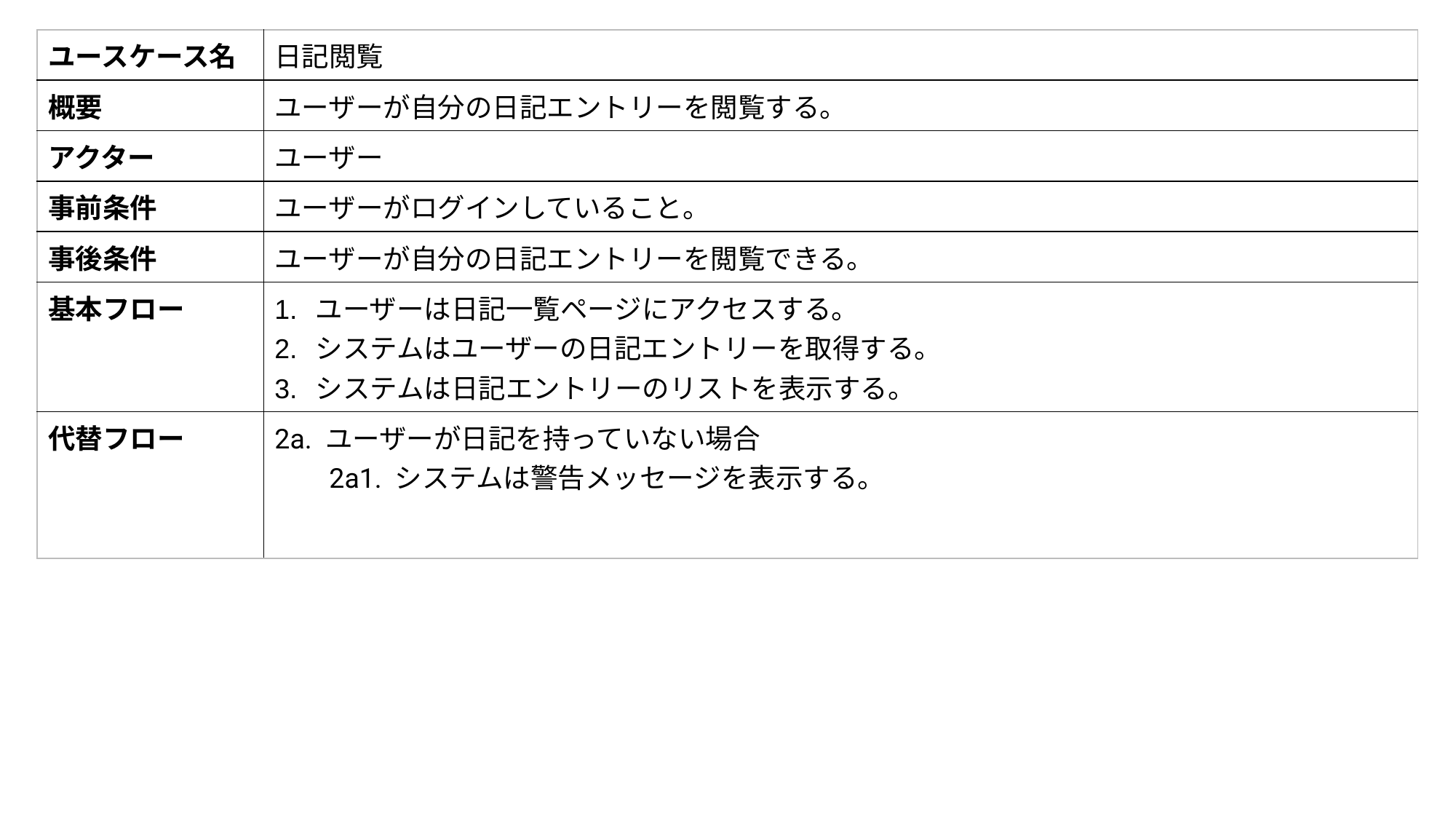

| ユースケース名 | 日記閲覧 |
| --- | --- |
| 概要 | ユーザーが自分の日記エントリーを閲覧する。 |
| アクター | ユーザー |
| 事前条件 | ユーザーがログインしていること。 |
| 事後条件 | ユーザーが自分の日記エントリーを閲覧できる。 |
| 基本フロー | ユーザーは日記一覧ページにアクセスする。 システムはユーザーの日記エントリーを取得する。 システムは日記エントリーのリストを表示する。 |
| 代替フロー | 2a. ユーザーが日記を持っていない場合 2a1. システムは警告メッセージを表示する。 |